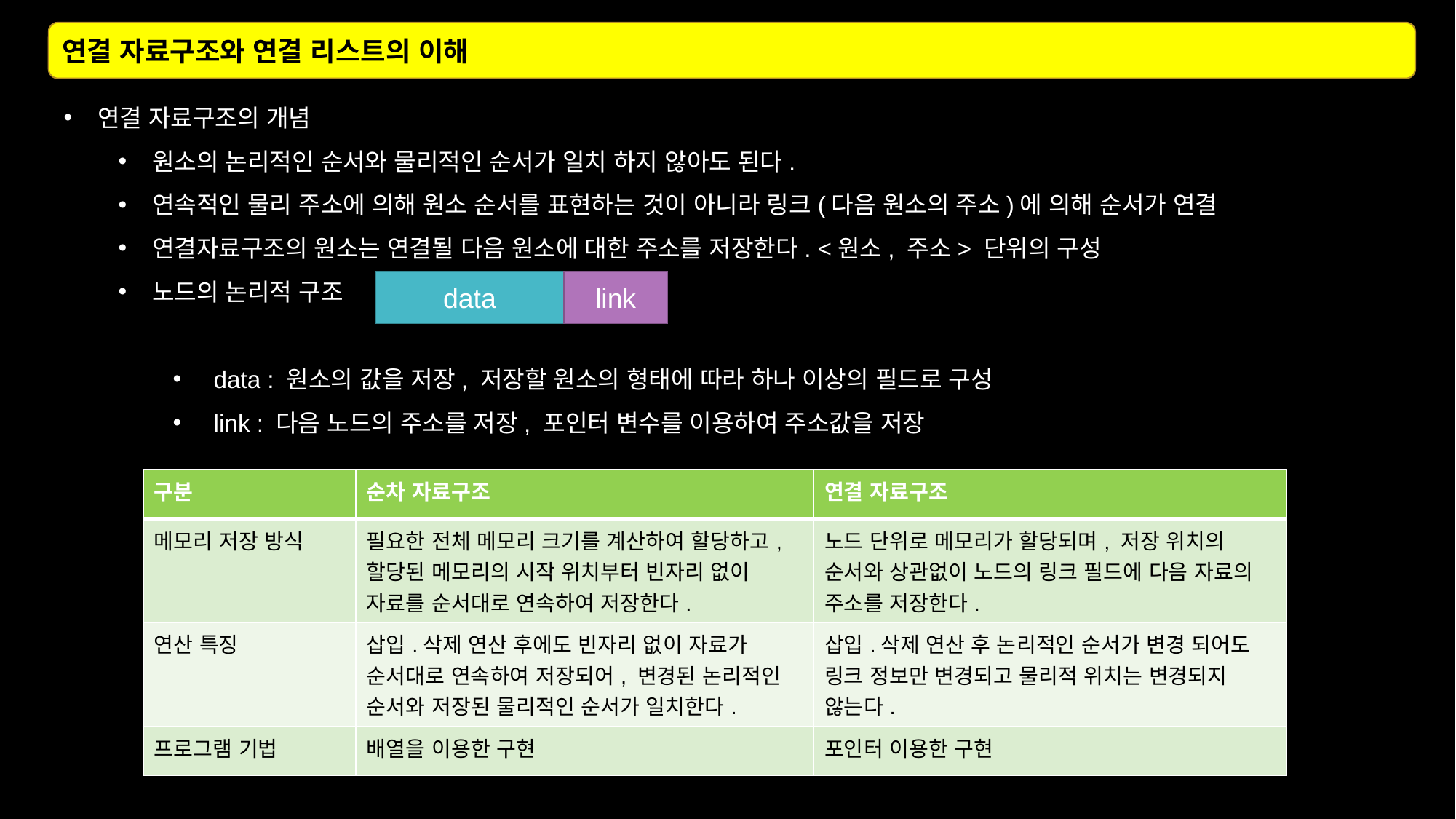

연결 자료구조와 연결 리스트의 이해
연결 자료구조의 개념
원소의 논리적인 순서와 물리적인 순서가 일치 하지 않아도 된다.
연속적인 물리 주소에 의해 원소 순서를 표현하는 것이 아니라 링크(다음 원소의 주소)에 의해 순서가 연결
연결자료구조의 원소는 연결될 다음 원소에 대한 주소를 저장한다. <원소, 주소> 단위의 구성
노드의 논리적 구조

 data : 원소의 값을 저장, 저장할 원소의 형태에 따라 하나 이상의 필드로 구성
 link : 다음 노드의 주소를 저장, 포인터 변수를 이용하여 주소값을 저장

data
link
| 구분 | 순차 자료구조 | 연결 자료구조 |
| --- | --- | --- |
| 메모리 저장 방식 | 필요한 전체 메모리 크기를 계산하여 할당하고, 할당된 메모리의 시작 위치부터 빈자리 없이 자료를 순서대로 연속하여 저장한다. | 노드 단위로 메모리가 할당되며, 저장 위치의 순서와 상관없이 노드의 링크 필드에 다음 자료의 주소를 저장한다. |
| 연산 특징 | 삽입.삭제 연산 후에도 빈자리 없이 자료가 순서대로 연속하여 저장되어, 변경된 논리적인 순서와 저장된 물리적인 순서가 일치한다. | 삽입.삭제 연산 후 논리적인 순서가 변경 되어도 링크 정보만 변경되고 물리적 위치는 변경되지 않는다. |
| 프로그램 기법 | 배열을 이용한 구현 | 포인터 이용한 구현 |